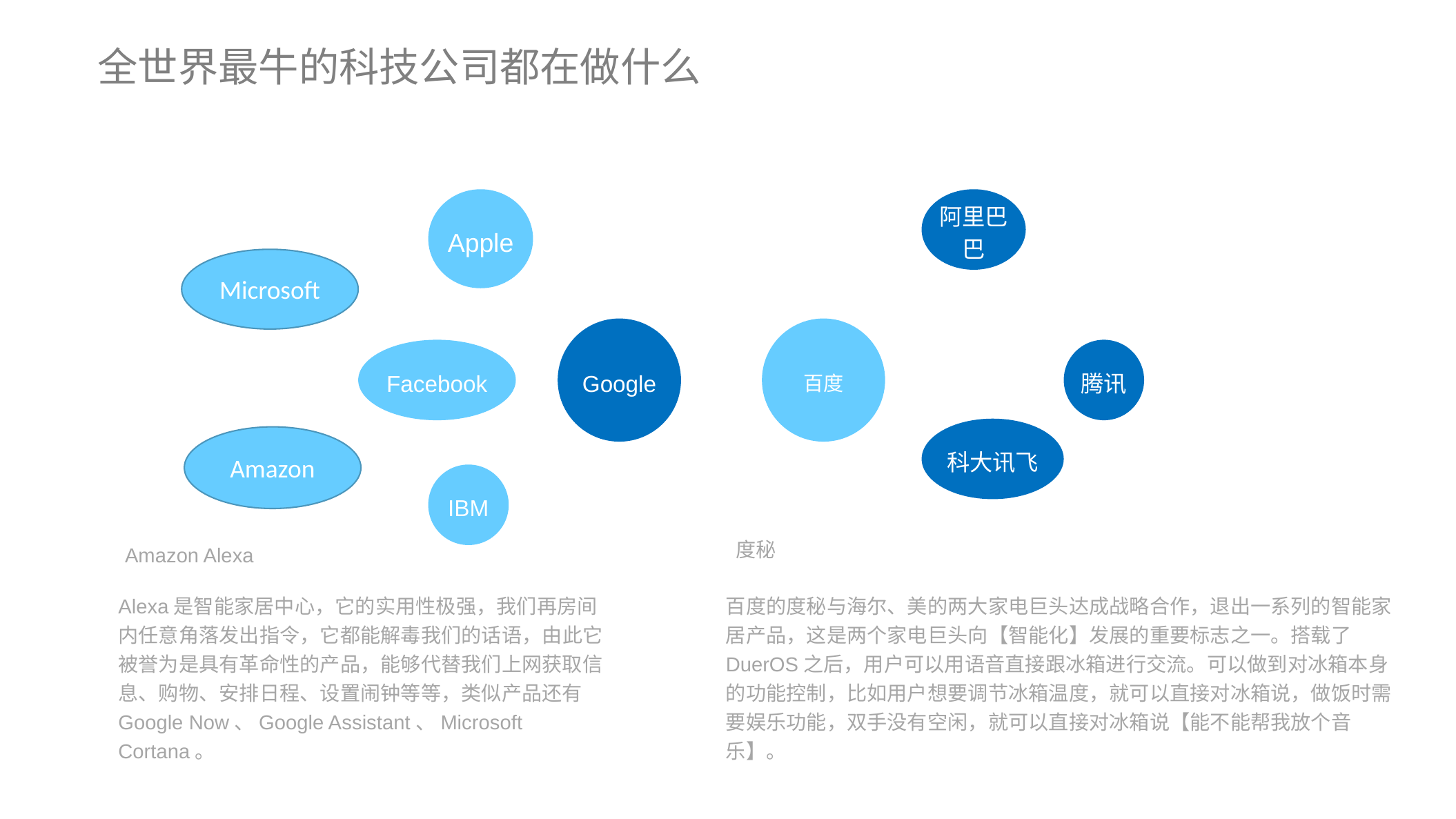

全世界最牛的科技公司都在做什么
Apple
阿里巴巴
Microsoft
Google
百度
Facebook
腾讯
科大讯飞
Amazon
IBM
度秘
Amazon Alexa
Alexa是智能家居中心，它的实用性极强，我们再房间内任意角落发出指令，它都能解毒我们的话语，由此它被誉为是具有革命性的产品，能够代替我们上网获取信息、购物、安排日程、设置闹钟等等，类似产品还有Google Now、Google Assistant、Microsoft Cortana。
百度的度秘与海尔、美的两大家电巨头达成战略合作，退出一系列的智能家居产品，这是两个家电巨头向【智能化】发展的重要标志之一。搭载了DuerOS之后，用户可以用语音直接跟冰箱进行交流。可以做到对冰箱本身的功能控制，比如用户想要调节冰箱温度，就可以直接对冰箱说，做饭时需要娱乐功能，双手没有空闲，就可以直接对冰箱说【能不能帮我放个音乐】。